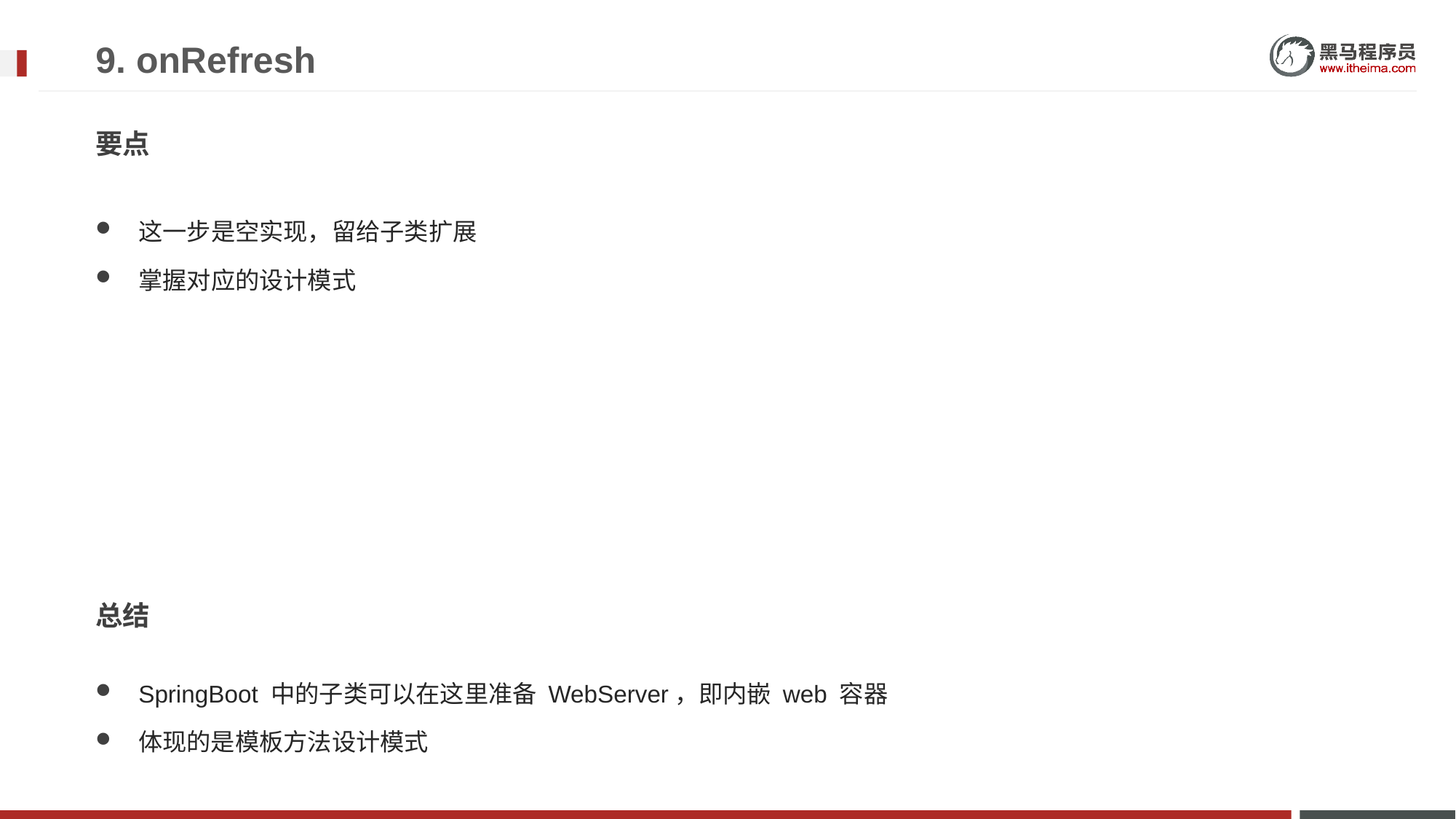

# 9. onRefresh
要点
这一步是空实现，留给子类扩展
掌握对应的设计模式
总结
SpringBoot 中的子类可以在这里准备 WebServer，即内嵌 web 容器
体现的是模板方法设计模式